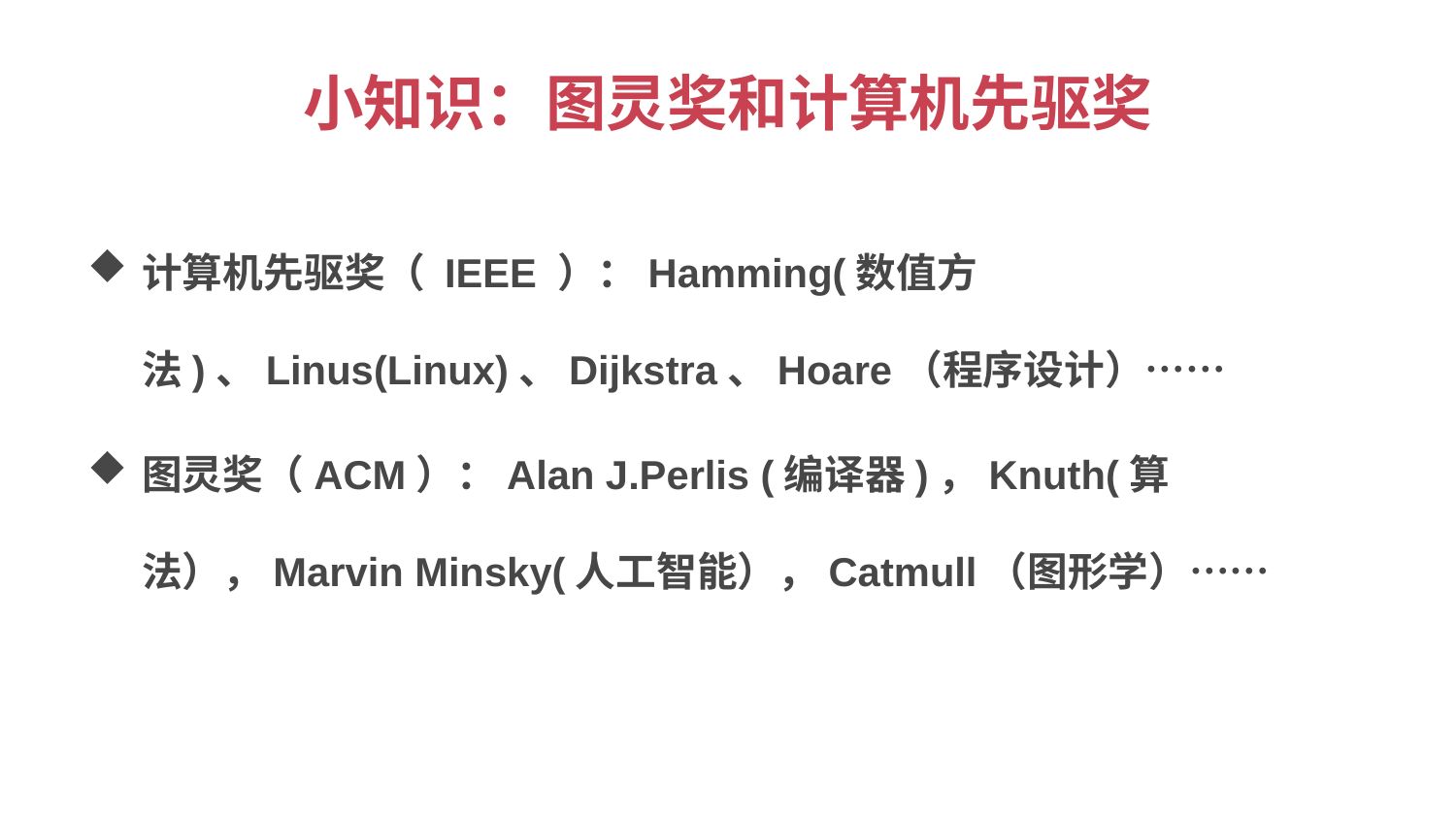

# 小知识：图灵奖和计算机先驱奖
计算机先驱奖（ IEEE ）：Hamming(数值方法)、Linus(Linux)、Dijkstra、Hoare（程序设计）……
图灵奖（ACM）：Alan J.Perlis (编译器)，Knuth(算法），Marvin Minsky(人工智能），Catmull（图形学）……